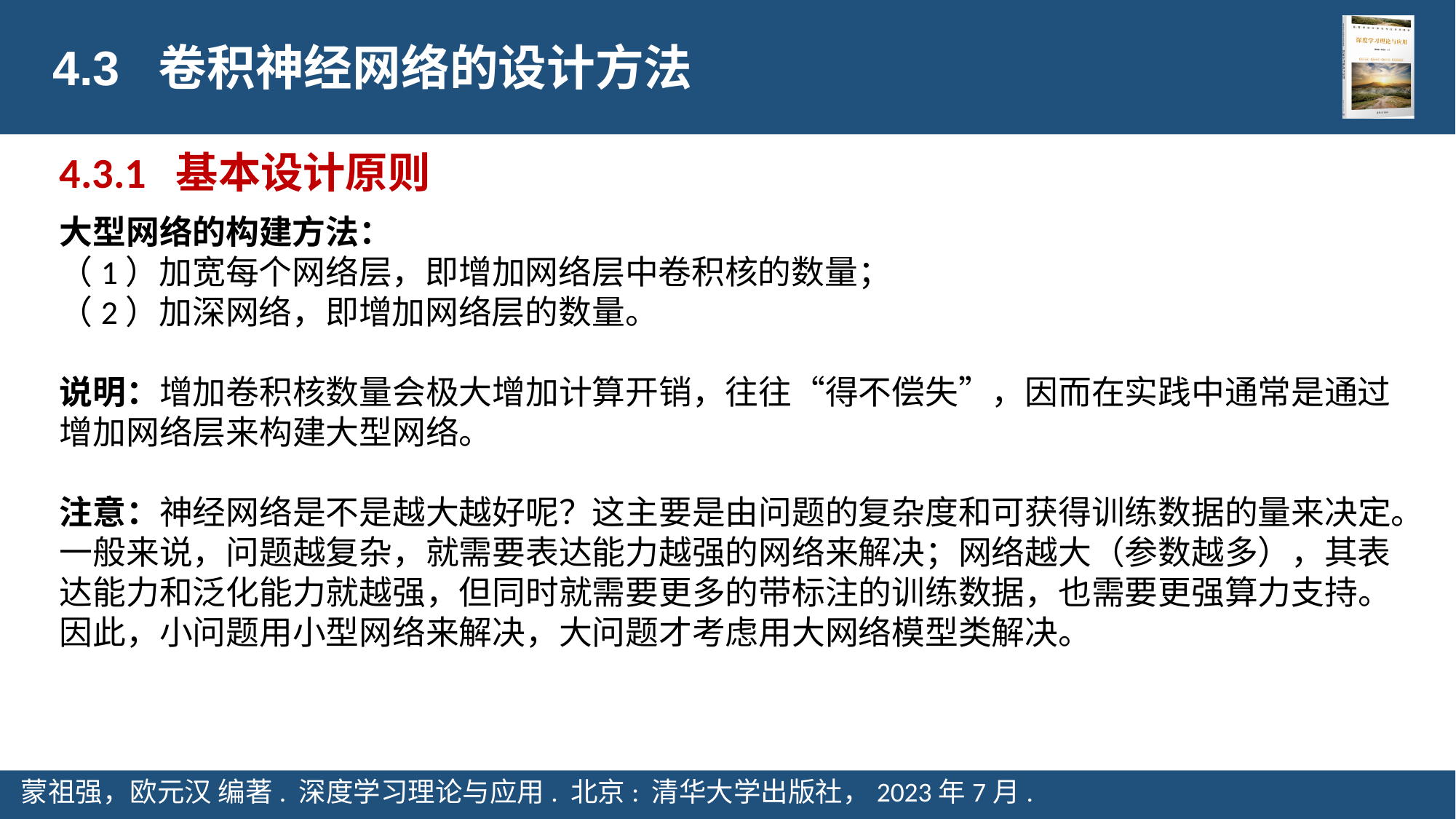

4.3  卷积神经网络的设计方法
4.3.1  基本设计原则
大型网络的构建方法：
（1）加宽每个网络层，即增加网络层中卷积核的数量；
（2）加深网络，即增加网络层的数量。

说明：增加卷积核数量会极大增加计算开销，往往“得不偿失”，因而在实践中通常是通过增加网络层来构建大型网络。

注意：神经网络是不是越大越好呢？这主要是由问题的复杂度和可获得训练数据的量来决定。一般来说，问题越复杂，就需要表达能力越强的网络来解决；网络越大（参数越多），其表达能力和泛化能力就越强，但同时就需要更多的带标注的训练数据，也需要更强算力支持。因此，小问题用小型网络来解决，大问题才考虑用大网络模型类解决。